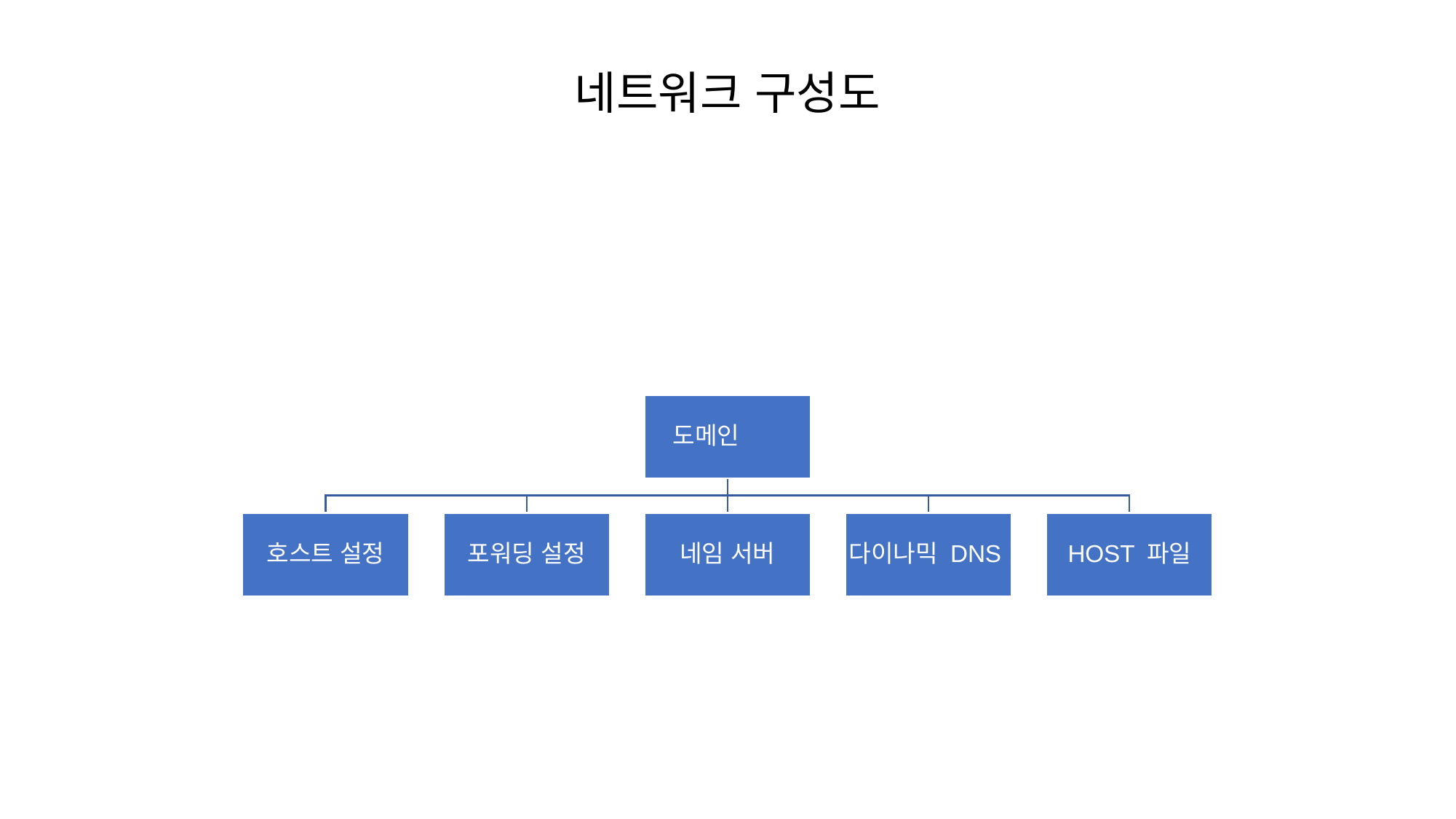

# 네트워크 구성도
도메인
호스트 설정
포워딩 설정
네임 서버
다이나믹 DNS
HOST 파일
도메인, 네임서버, HTTPS